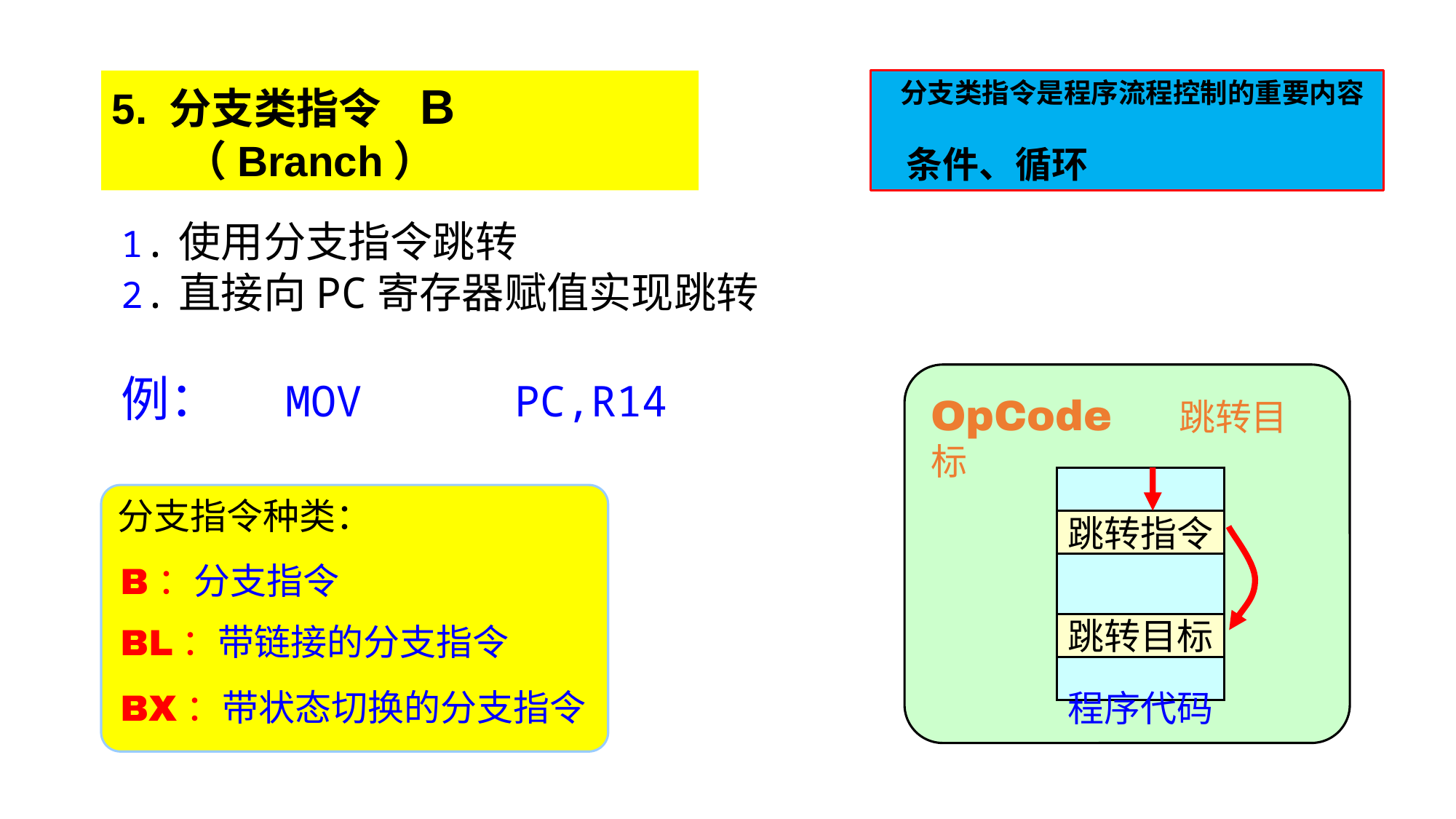

5. 分支类指令   B   （Branch）
  分支类指令是程序流程控制的重要内容

  条件、循环
1.使用分支指令跳转
2.直接向PC寄存器赋值实现跳转

例：      MOV      PC,R14

OpCode    跳转目标

程序代码
跳转指令
跳转目标

分支指令种类：

B：分支指令
BL：带链接的分支指令
BX：带状态切换的分支指令